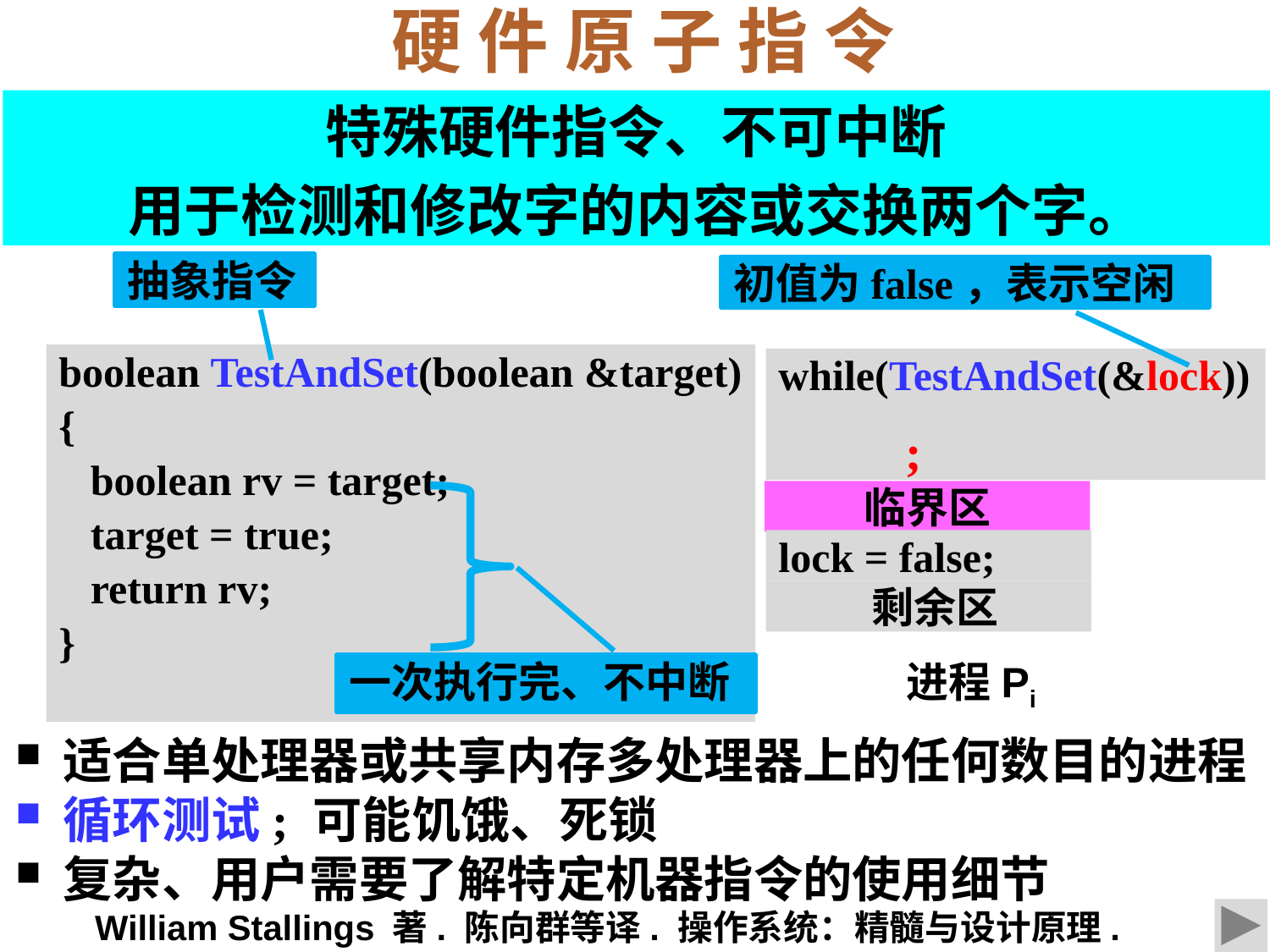

硬 件 原 子 指 令
特殊硬件指令、不可中断
用于检测和修改字的内容或交换两个字。

抽象指令
初值为false，表示空闲
boolean TestAndSet(boolean &target)
{
   boolean rv = target;
   target = true;
   return rv;
}
while(TestAndSet(&lock))
	;
临界区
lock = false;
剩余区
进程Pi

一次执行完、不中断
适合单处理器或共享内存多处理器上的任何数目的进程
循环测试; 可能饥饿、死锁
复杂、用户需要了解特定机器指令的使用细节
William Stallings 著. 陈向群等译. 操作系统：精髓与设计原理.